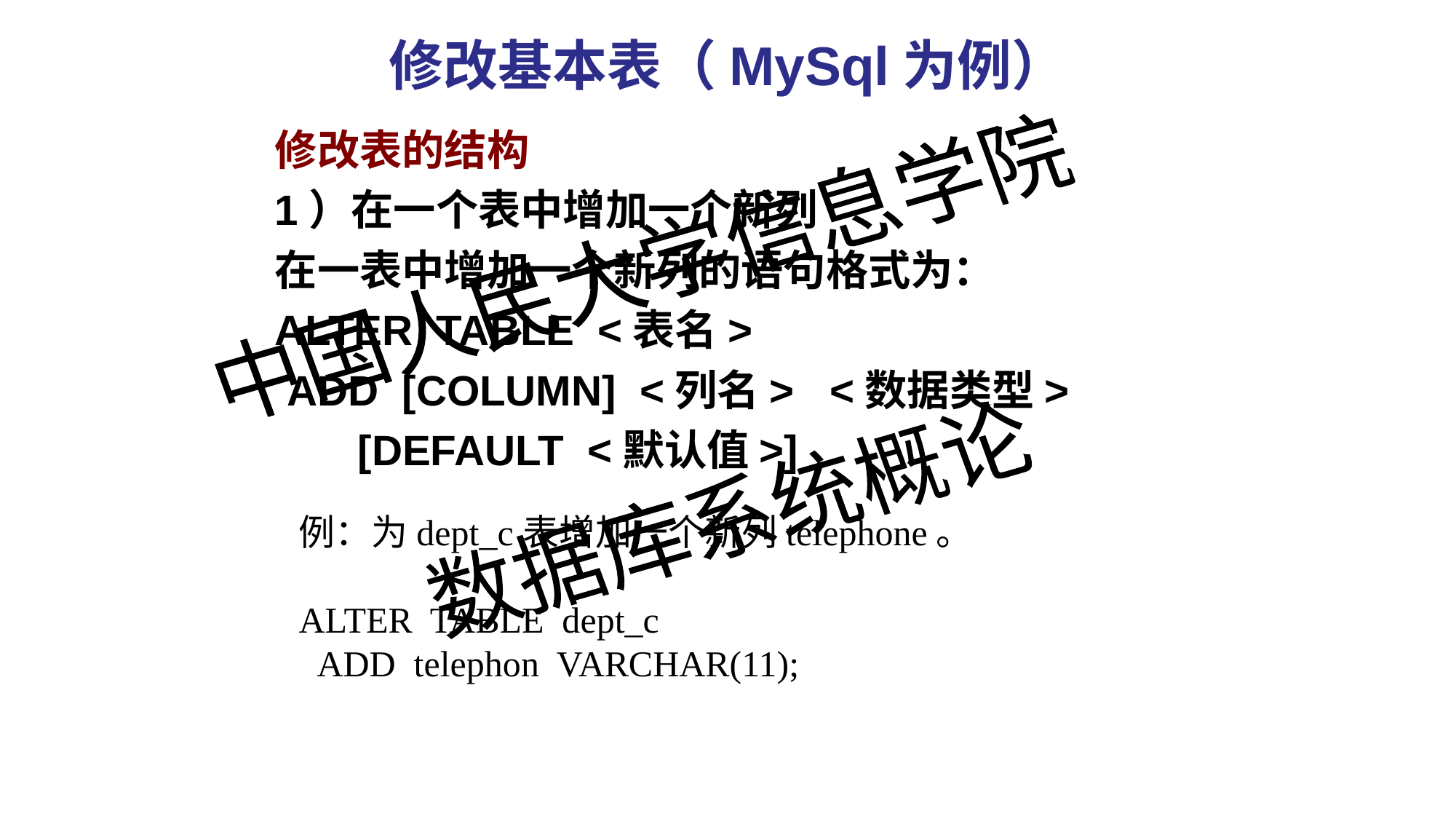

修改基本表（MySql为例）
修改表的结构
1）在一个表中增加一个新列
在一表中增加一个新列的语句格式为：
ALTER  TABLE  <表名>
 ADD  [COLUMN]  <列名>   <数据类型>
       [DEFAULT  <默认值>]
例：为dept_c表增加一个新列telephone。

ALTER  TABLE  dept_c
  ADD  telephon  VARCHAR(11);